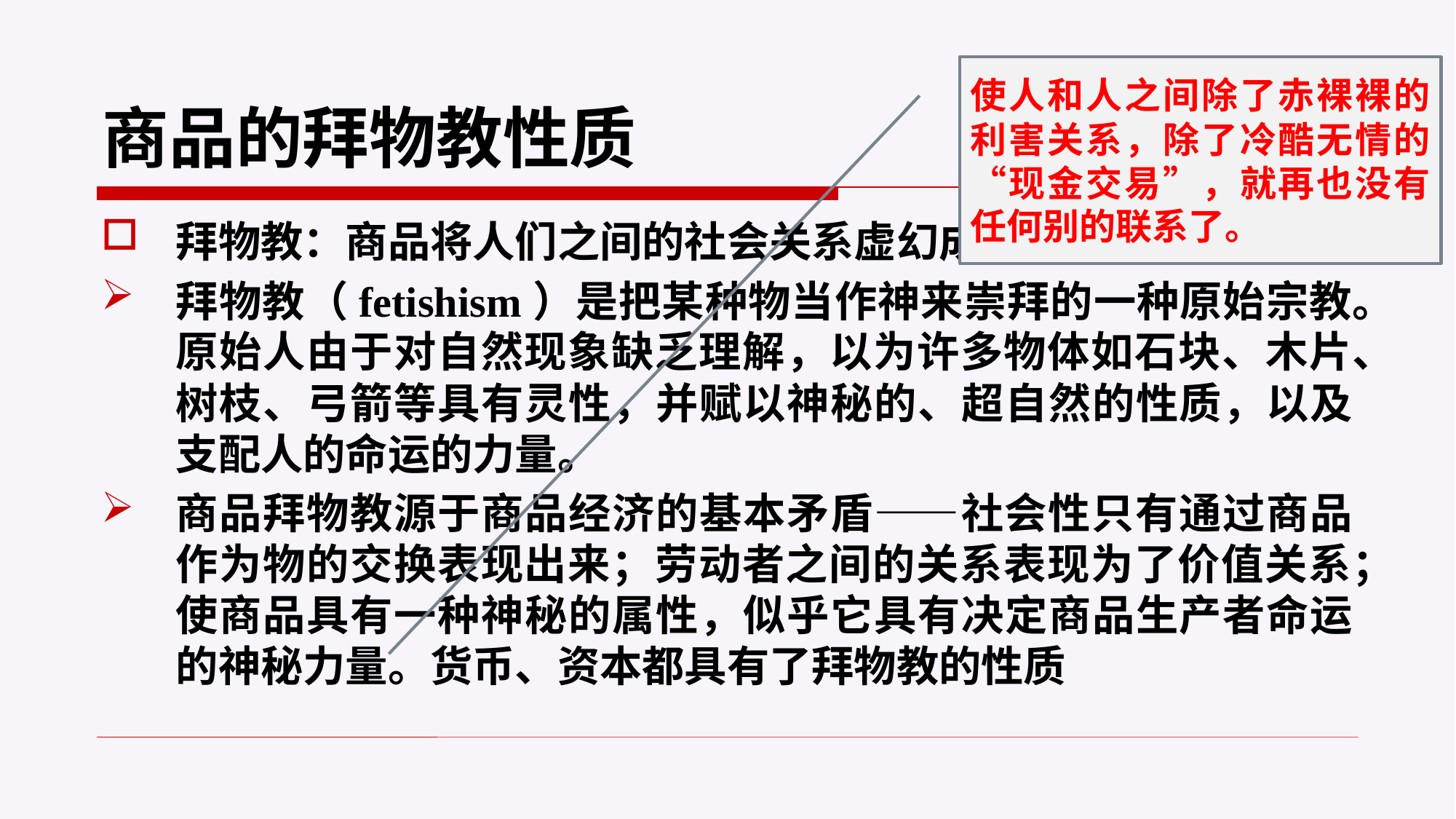

# 商品的拜物教性质
使人和人之间除了赤裸裸的利害关系，除了冷酷无情的“现金交易”，就再也没有任何别的联系了。
拜物教：商品将人们之间的社会关系虚幻成物与物之间的关系
拜物教（fetishism）是把某种物当作神来崇拜的一种原始宗教。原始人由于对自然现象缺乏理解，以为许多物体如石块、木片、树枝、弓箭等具有灵性，并赋以神秘的、超自然的性质，以及支配人的命运的力量。
商品拜物教源于商品经济的基本矛盾——社会性只有通过商品作为物的交换表现出来；劳动者之间的关系表现为了价值关系；使商品具有一种神秘的属性，似乎它具有决定商品生产者命运的神秘力量。货币、资本都具有了拜物教的性质